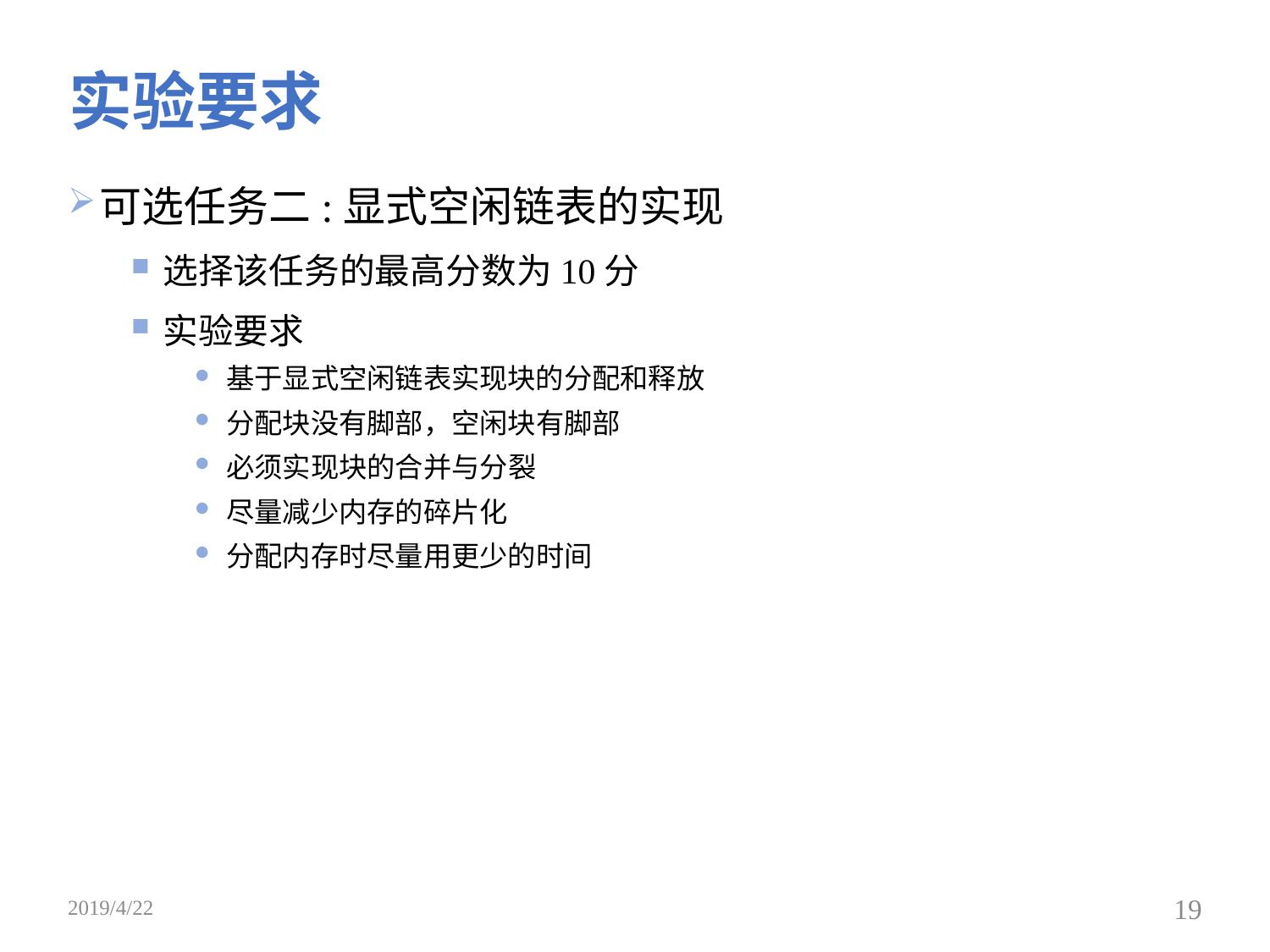

# 实验要求
可选任务二:显式空闲链表的实现
选择该任务的最高分数为10分
实验要求
基于显式空闲链表实现块的分配和释放
分配块没有脚部，空闲块有脚部
必须实现块的合并与分裂
尽量减少内存的碎片化
分配内存时尽量用更少的时间
2019/4/22
19